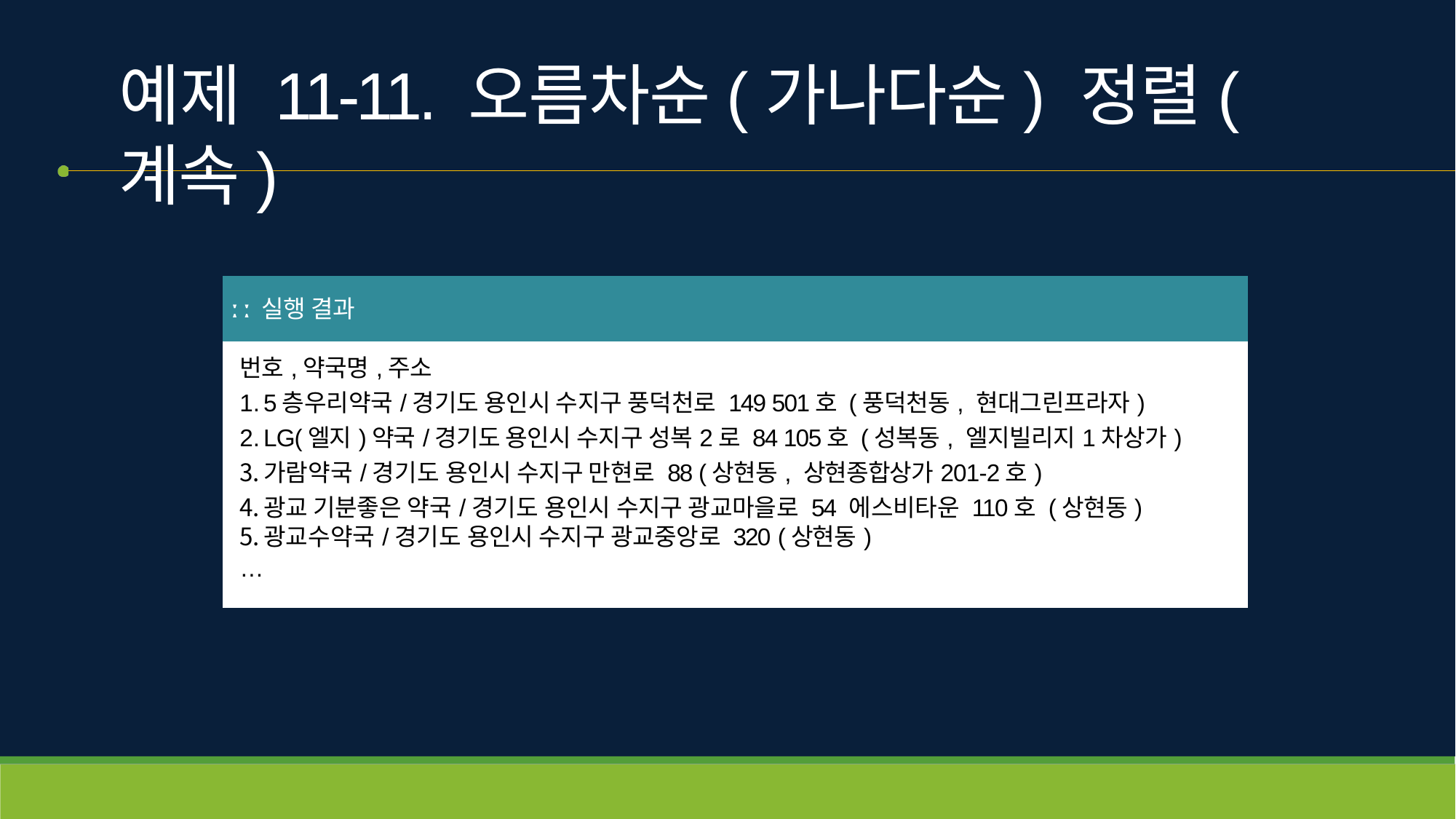

# 예제 11-11. 오름차순(가나다순) 정렬(계속)

| ː ː 실행 결과 |
| --- |
| 번호,약국명,주소 5층우리약국/경기도 용인시 수지구 풍덕천로 149 501호 (풍덕천동, 현대그린프라자) LG(엘지)약국/경기도 용인시 수지구 성복2로 84 105호 (성복동, 엘지빌리지1차상가) 가람약국/경기도 용인시 수지구 만현로 88 (상현동, 상현종합상가201-2호) 광교 기분좋은 약국/경기도 용인시 수지구 광교마을로 54 에스비타운 110호 (상현동) 광교수약국/경기도 용인시 수지구 광교중앙로 320 (상현동) … |